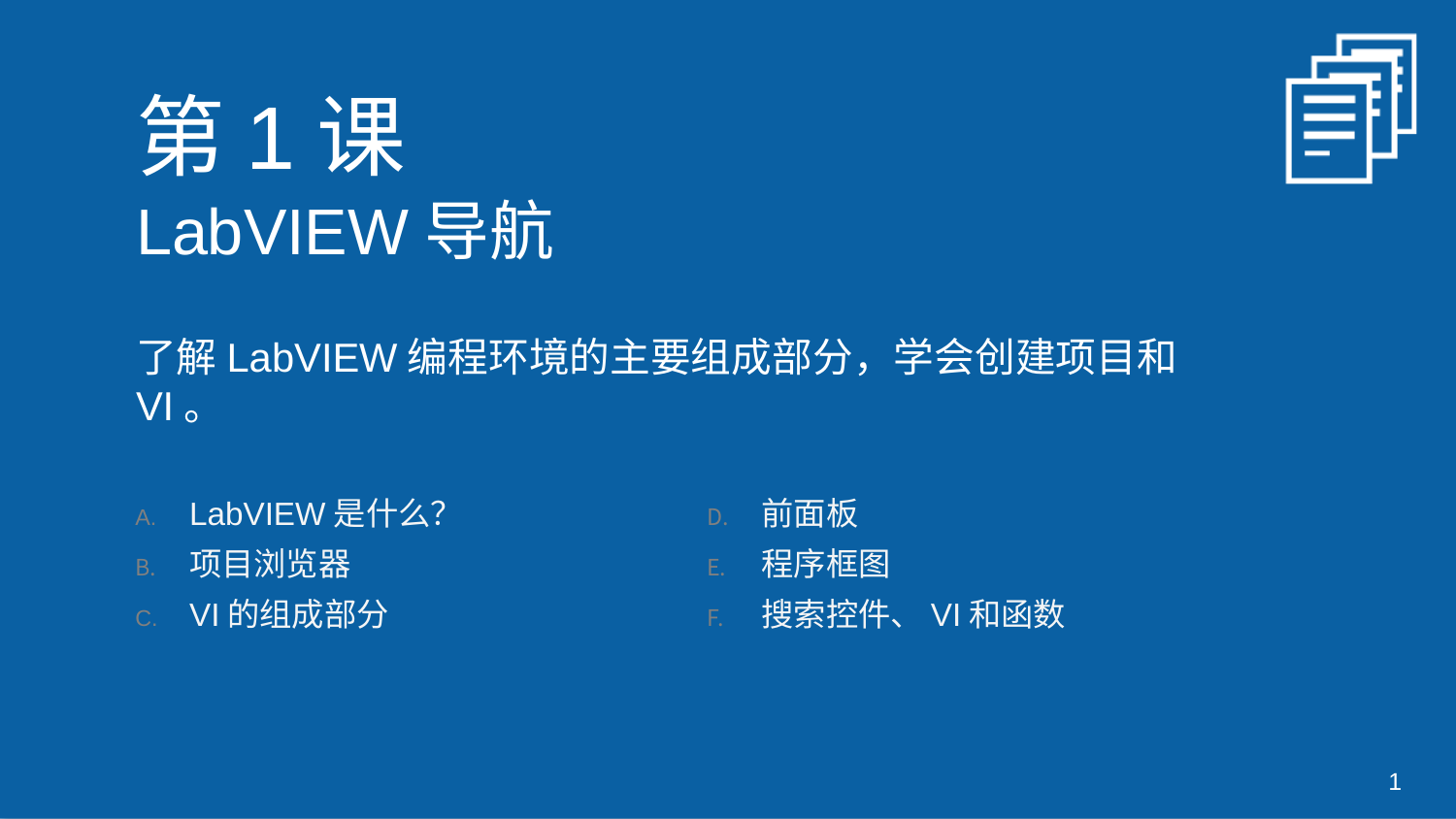

第1课
LabVIEW导航
了解LabVIEW编程环境的主要组成部分，学会创建项目和VI。

前面板
程序框图
搜索控件、VI和函数
LabVIEW是什么？
项目浏览器
VI的组成部分

1